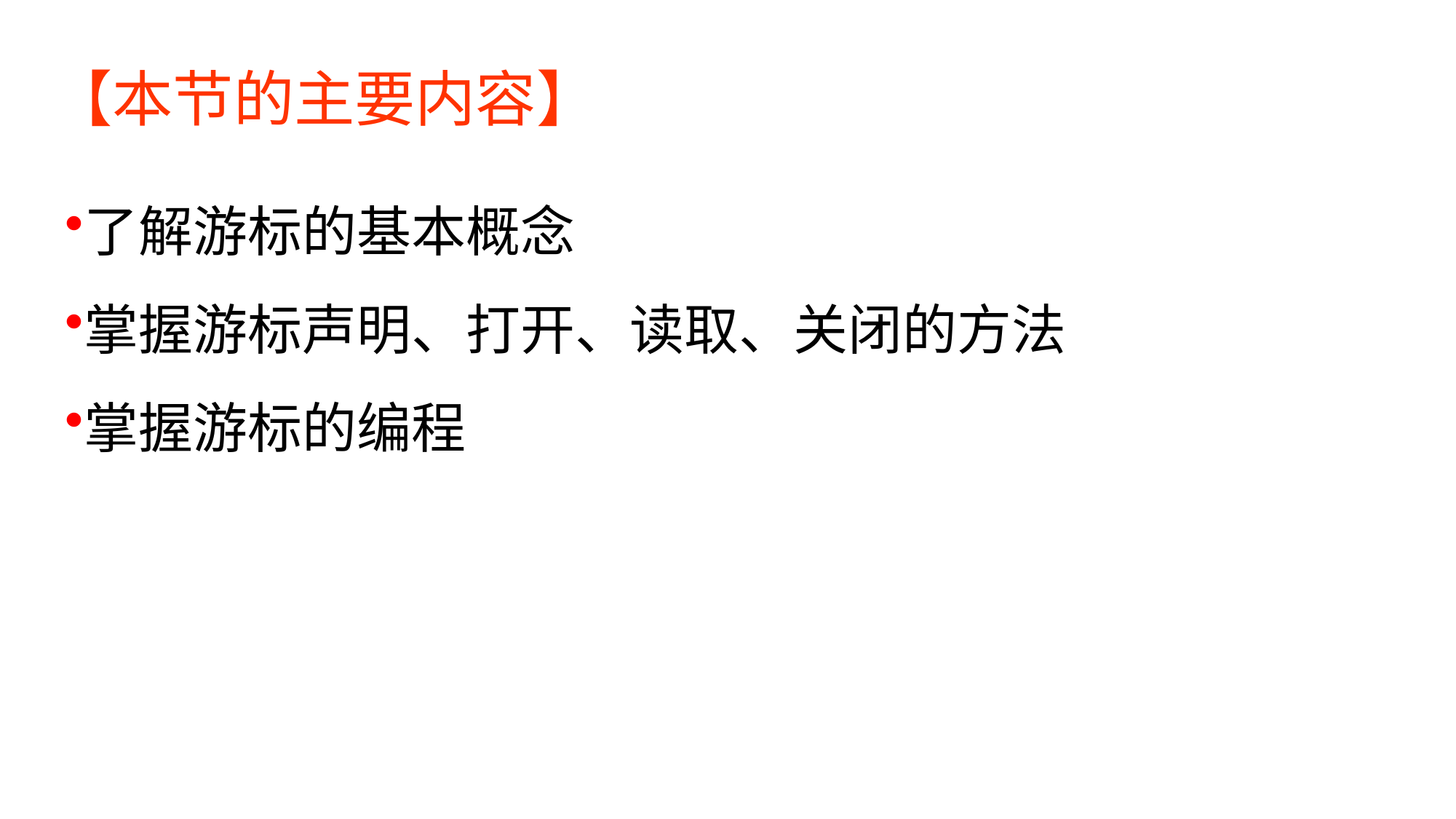

【本节的主要内容】
了解游标的基本概念
掌握游标声明、打开、读取、关闭的方法
掌握游标的编程